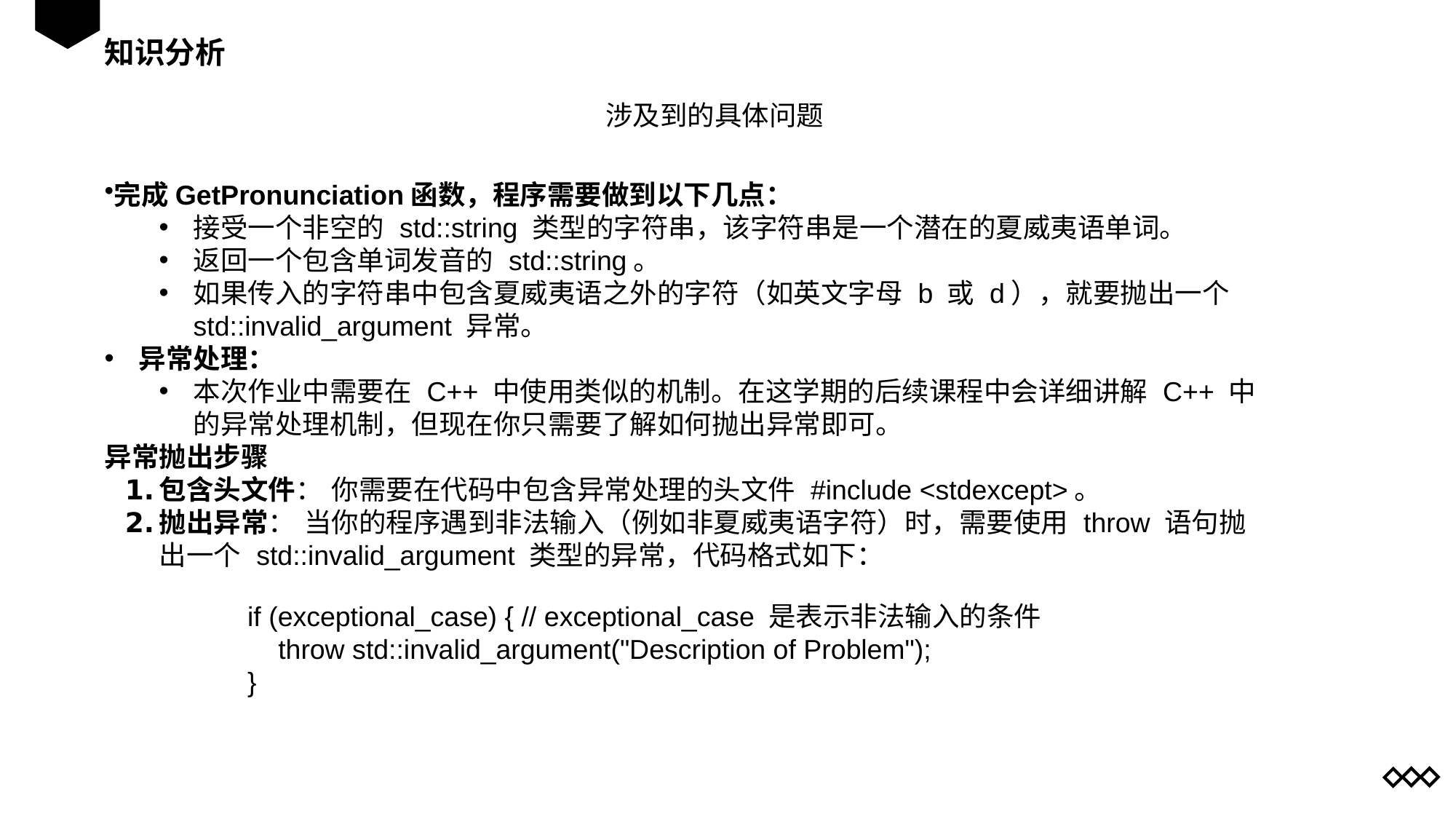

知识分析
涉及到的具体问题
完成GetPronunciation函数，程序需要做到以下几点：
接受一个非空的 std::string 类型的字符串，该字符串是一个潜在的夏威夷语单词。
返回一个包含单词发音的 std::string。
如果传入的字符串中包含夏威夷语之外的字符（如英文字母 b 或 d），就要抛出一个 std::invalid_argument 异常。
异常处理：
本次作业中需要在 C++ 中使用类似的机制。在这学期的后续课程中会详细讲解 C++ 中的异常处理机制，但现在你只需要了解如何抛出异常即可。
异常抛出步骤
包含头文件： 你需要在代码中包含异常处理的头文件 #include <stdexcept>。
抛出异常： 当你的程序遇到非法输入（例如非夏威夷语字符）时，需要使用 throw 语句抛出一个 std::invalid_argument 类型的异常，代码格式如下：

if (exceptional_case) { // exceptional_case 是表示非法输入的条件
    throw std::invalid_argument("Description of Problem");
}